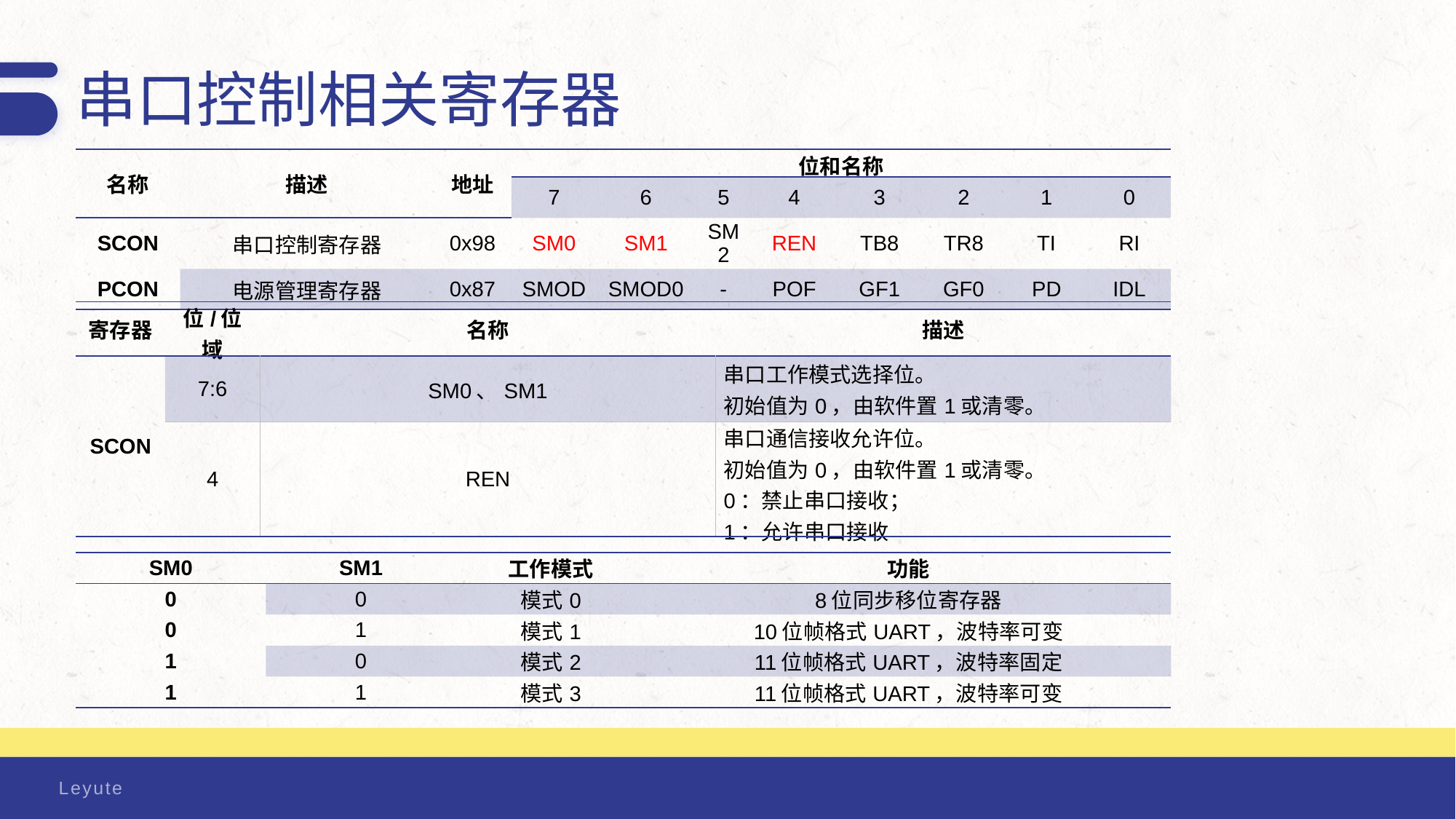

串口控制相关寄存器
| 名称 | 描述 | 地址 | 位和名称 |  |  |  |  |  |  |  |
| --- | --- | --- | --- | --- | --- | --- | --- | --- | --- | --- |
|  |  |  | 7 | 6 | 5 | 4 | 3 | 2 | 1 | 0 |
| SCON | 串口控制寄存器 | 0x98 | SM0 | SM1 | SM2 | REN | TB8 | TR8 | TI | RI |
| PCON | 电源管理寄存器 | 0x87 | SMOD | SMOD0 | - | POF | GF1 | GF0 | PD | IDL |
| 寄存器 | 位/位域 | 名称 | 描述 |
| --- | --- | --- | --- |
| SCON | 7:6 | SM0、SM1 | 串口工作模式选择位。 初始值为0，由软件置1或清零。 |
|  | 4 | REN | 串口通信接收允许位。 初始值为0，由软件置1或清零。 0：禁止串口接收； 1：允许串口接收 |
| SM0 | SM1 | 工作模式 | 功能 |
| --- | --- | --- | --- |
| 0 | 0 | 模式0 | 8位同步移位寄存器 |
| 0 | 1 | 模式1 | 10位帧格式UART，波特率可变 |
| 1 | 0 | 模式2 | 11位帧格式UART，波特率固定 |
| 1 | 1 | 模式3 | 11位帧格式UART，波特率可变 |